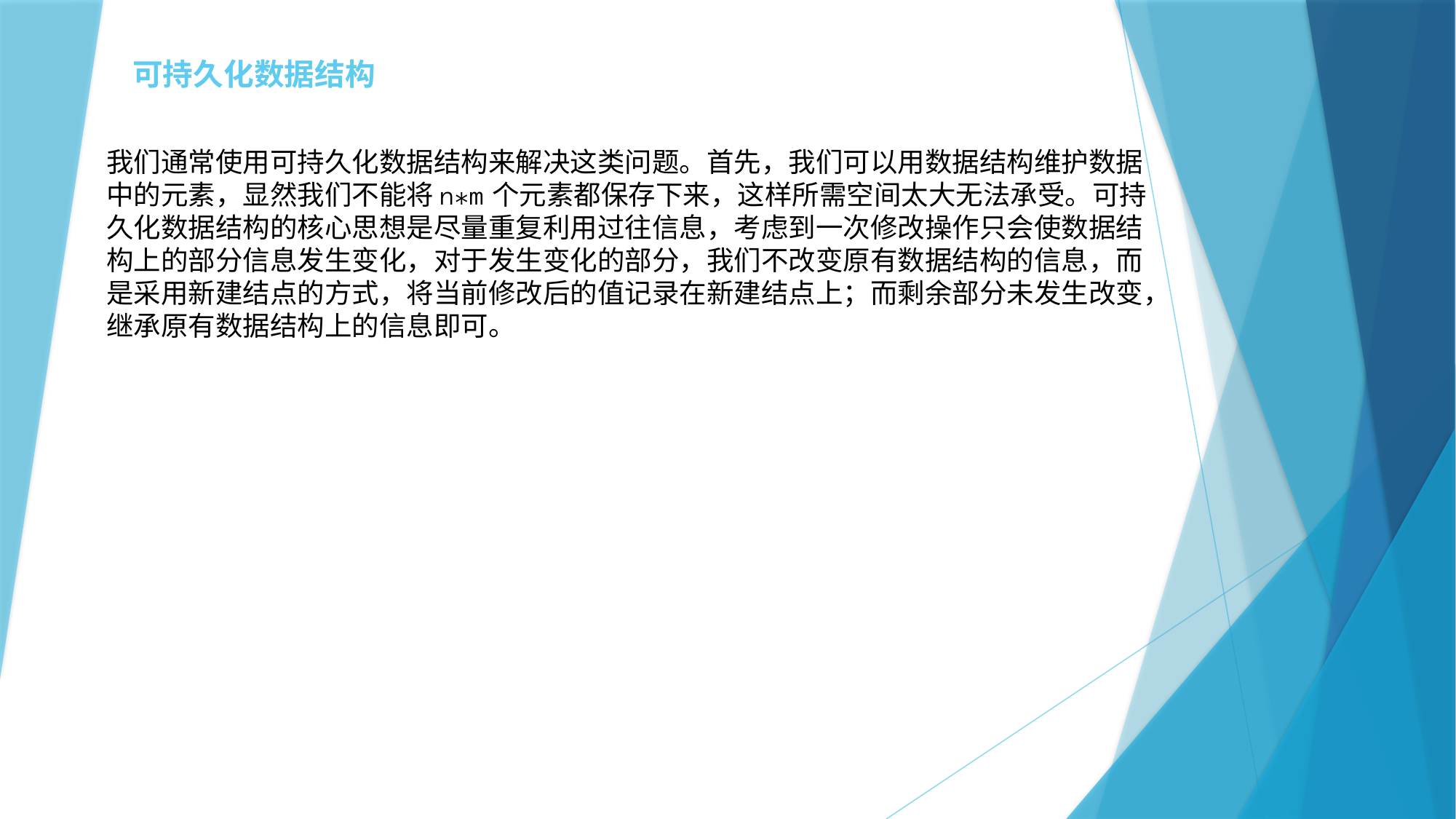

# 可持久化数据结构
我们通常使用可持久化数据结构来解决这类问题。首先，我们可以用数据结构维护数据中的元素，显然我们不能将n*m个元素都保存下来，这样所需空间太大无法承受。可持久化数据结构的核心思想是尽量重复利用过往信息，考虑到一次修改操作只会使数据结构上的部分信息发生变化，对于发生变化的部分，我们不改变原有数据结构的信息，而是采用新建结点的方式，将当前修改后的值记录在新建结点上；而剩余部分未发生改变，继承原有数据结构上的信息即可。